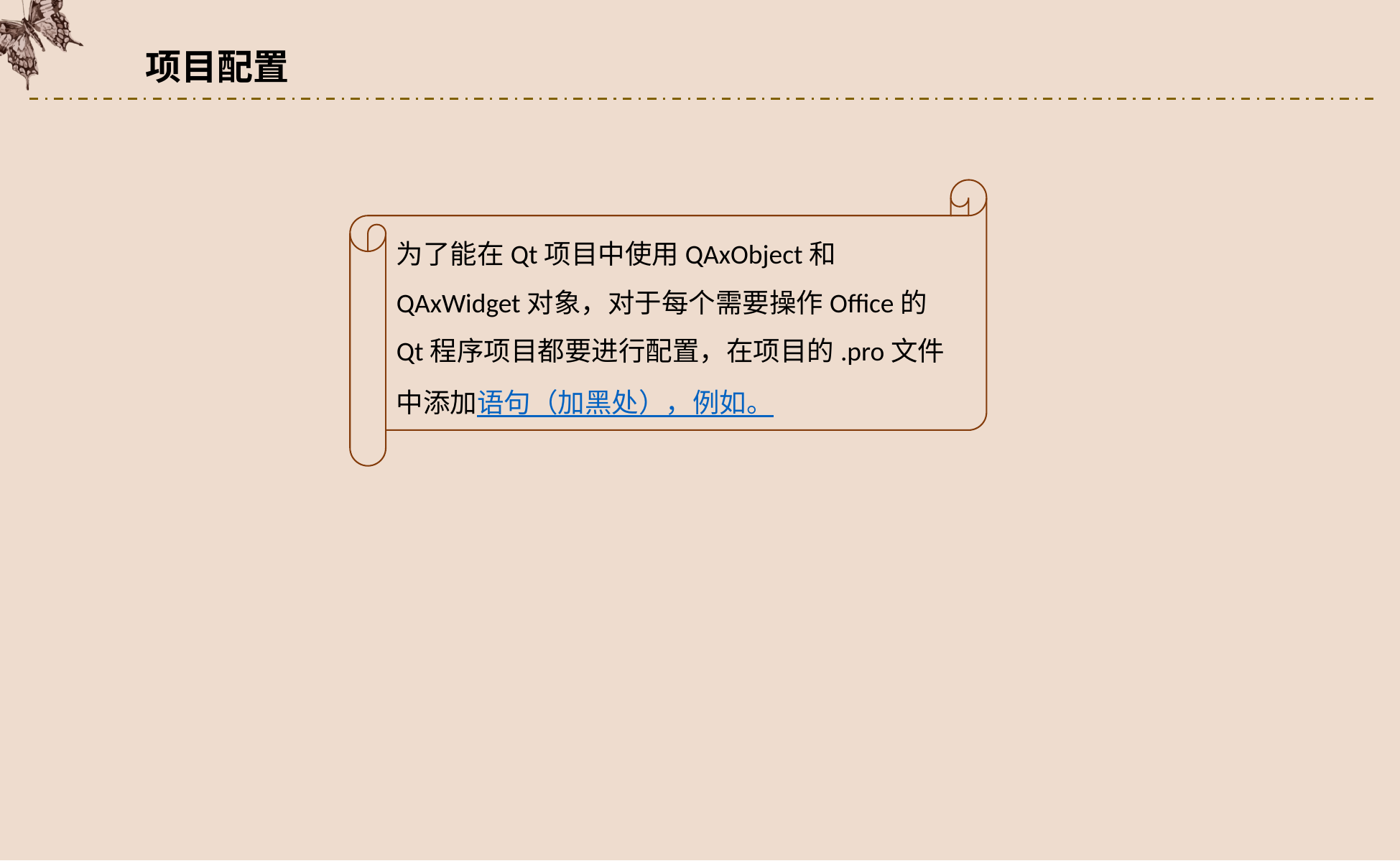

项目配置
为了能在Qt项目中使用QAxObject和QAxWidget对象，对于每个需要操作Office的Qt程序项目都要进行配置，在项目的.pro文件中添加语句（加黑处），例如。